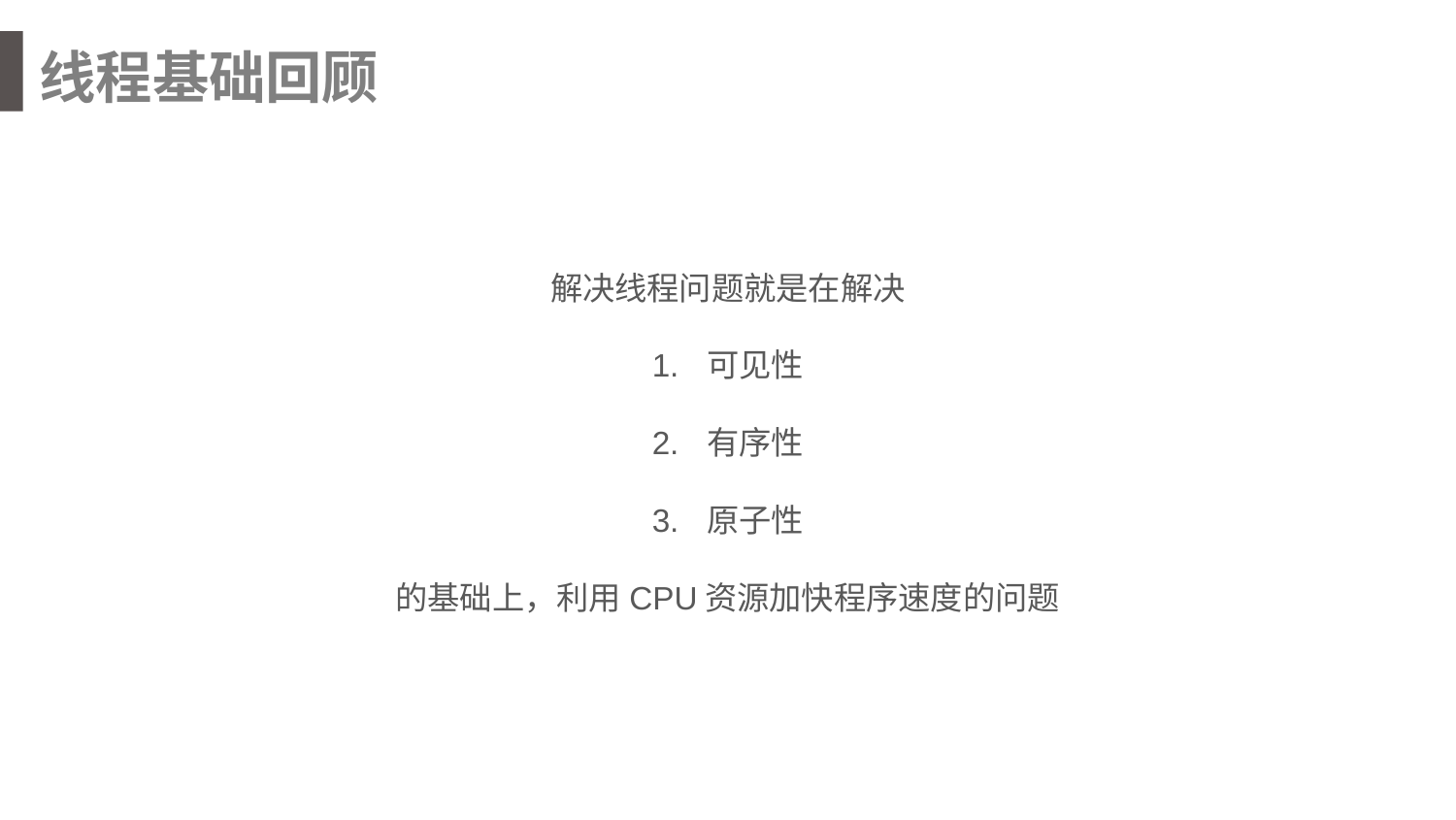

线程基础回顾

解决线程问题就是在解决
可见性
有序性
原子性
的基础上，利用CPU资源加快程序速度的问题